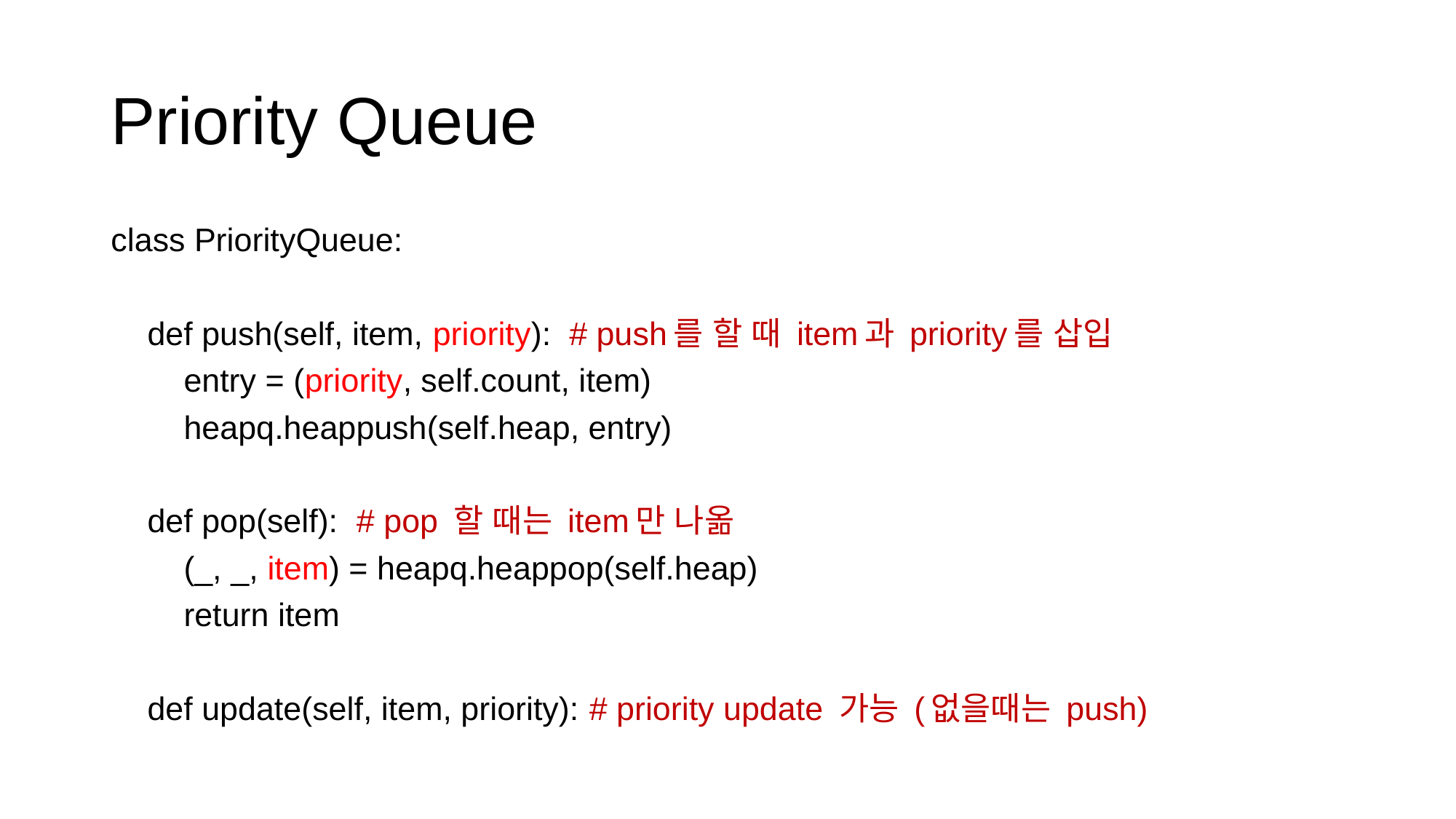

# Priority Queue
class PriorityQueue:

    def push(self, item, priority):  # push를 할 때 item과 priority를 삽입
        entry = (priority, self.count, item)
        heapq.heappush(self.heap, entry)

    def pop(self):  # pop 할 때는 item만 나옮
        (_, _, item) = heapq.heappop(self.heap)
        return item

    def update(self, item, priority): # priority update 가능 (없을때는 push)